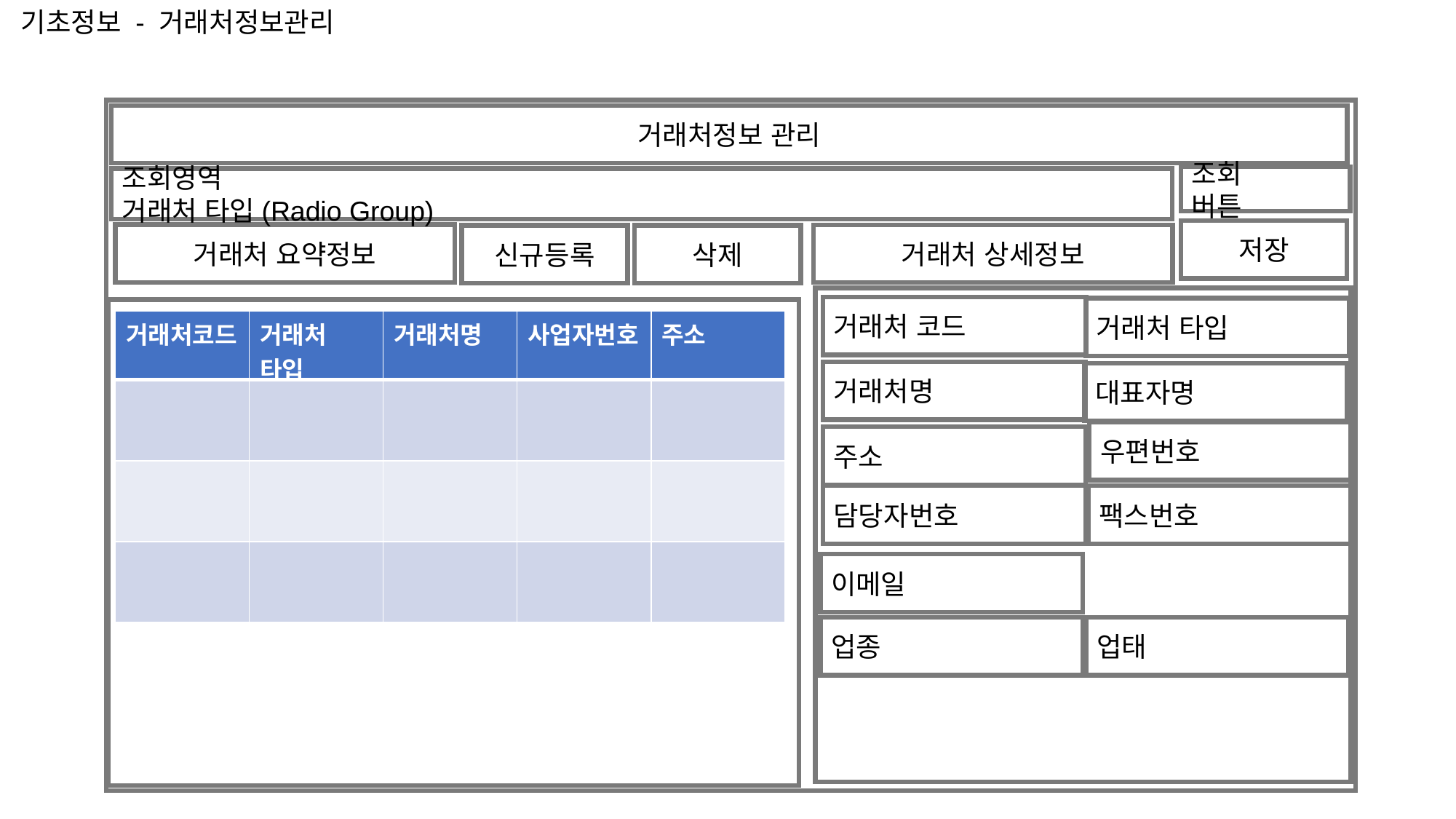

기초정보 - 거래처정보관리

거래처정보 관리
조회
버튼
조회영역
거래처 타입(Radio Group)
저장
거래처 요약정보
거래처 상세정보
신규등록
삭제

거래처 코드
거래처 타입

| 거래처코드 | 거래처 타입 | 거래처명 | 사업자번호 | 주소 |
| --- | --- | --- | --- | --- |
|  |  |  |  |  |
|  |  |  |  |  |
|  |  |  |  |  |
거래처명
대표자명
우편번호
주소
담당자번호
팩스번호
이메일
업종
업태